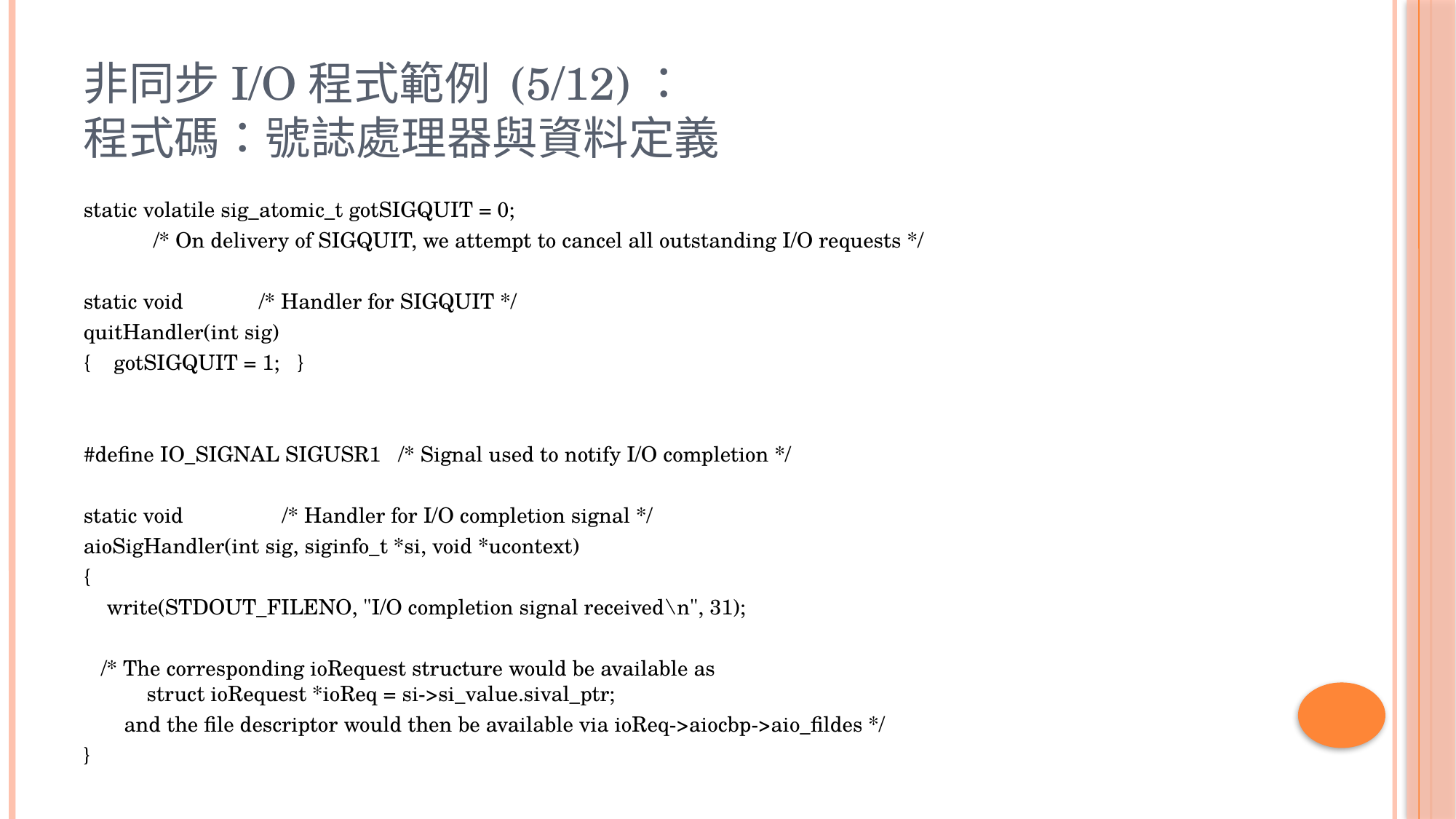

# 非同步I/O程式範例 (5/12)： 程式碼：號誌處理器與資料定義
static volatile sig_atomic_t gotSIGQUIT = 0;
            /* On delivery of SIGQUIT, we attempt to cancel all outstanding I/O requests */

static void             /* Handler for SIGQUIT */
quitHandler(int sig)
{    gotSIGQUIT = 1;   }

#define IO_SIGNAL SIGUSR1   /* Signal used to notify I/O completion */

static void                 /* Handler for I/O completion signal */
aioSigHandler(int sig, siginfo_t *si, void *ucontext)
{
    write(STDOUT_FILENO, "I/O completion signal received\n", 31);

   /* The corresponding ioRequest structure would be available as
	struct ioRequest *ioReq = si->si_value.sival_ptr;
       and the file descriptor would then be available via ioReq->aiocbp->aio_fildes */
}